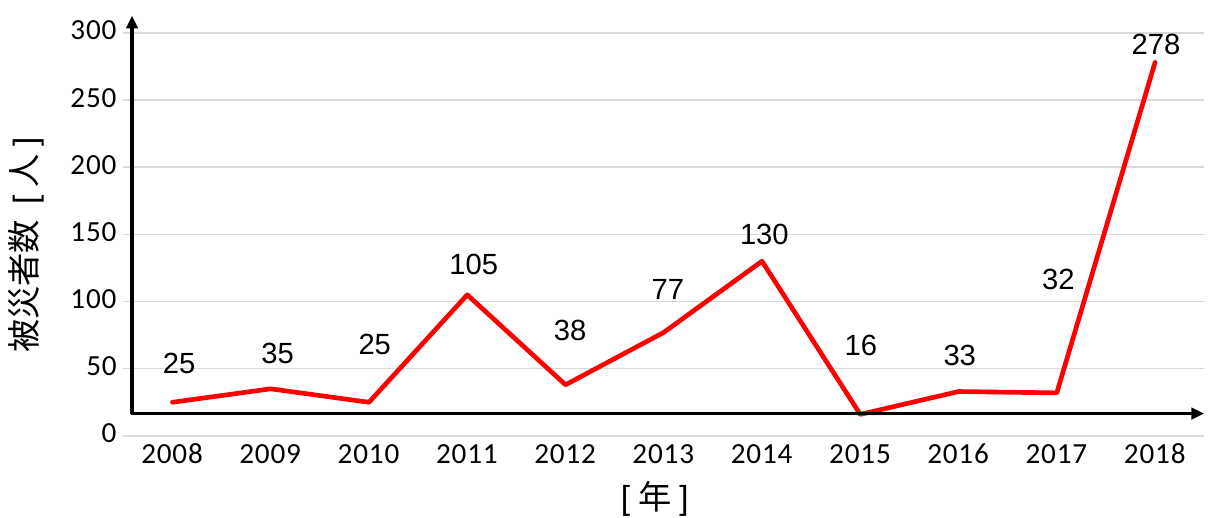

### Chart

| Category |  |
|---|---|
| 2008 | 25.0 |
| 2009 | 35.0 |
| 2010 | 25.0 |
| 2011 | 105.0 |
| 2012 | 38.0 |
| 2013 | 77.0 |
| 2014 | 130.0 |
| 2015 | 16.0 |
| 2016 | 33.0 |
| 2017 | 32.0 |
| 2018 | 278.0 |
278
130
被災者数 [人]
105
32
77
38
25
16
35
33
25
[年]